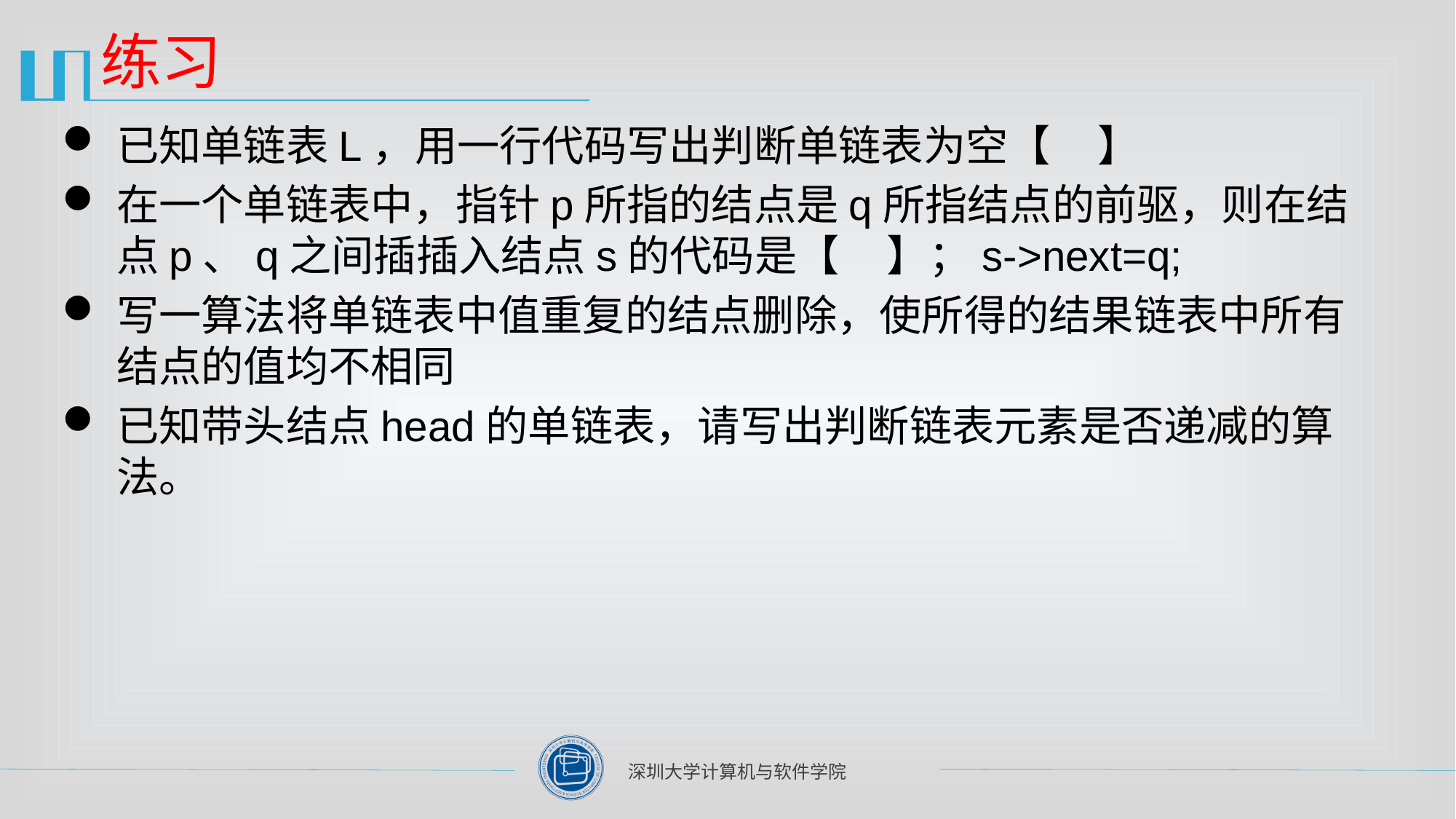

# 练习
已知单链表L，用一行代码写出判断单链表为空【     】
在一个单链表中，指针p所指的结点是q所指结点的前驱，则在结点p、q之间插插入结点s的代码是【     】；s->next=q;
写一算法将单链表中值重复的结点删除，使所得的结果链表中所有结点的值均不相同
已知带头结点head的单链表，请写出判断链表元素是否递减的算法。
49